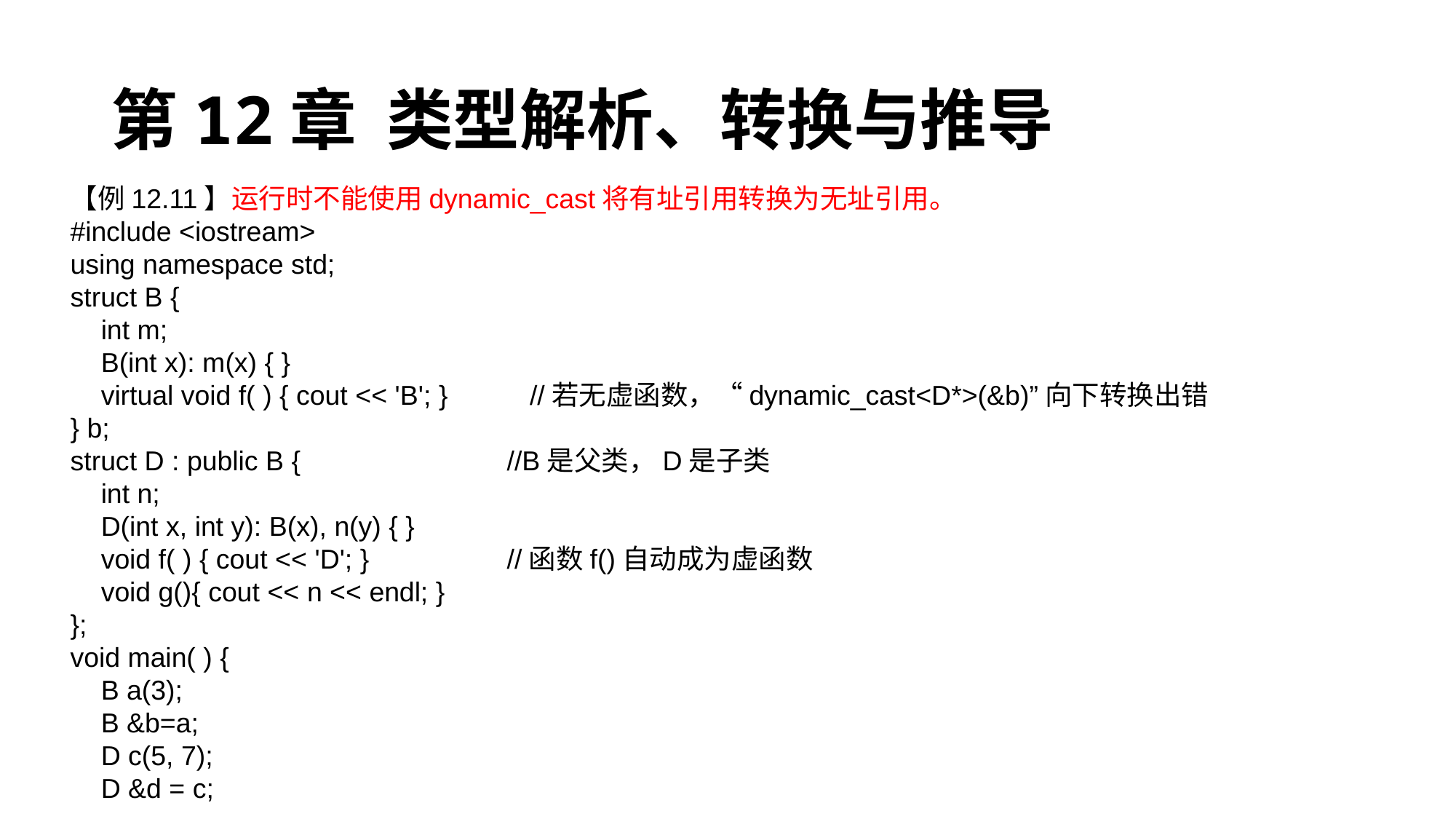

# 第12章  类型解析、转换与推导
【例12.11】运行时不能使用dynamic_cast将有址引用转换为无址引用。
#include <iostream>
using namespace std;
struct B {
    int m;
    B(int x): m(x) { }
    virtual void f( ) { cout << 'B'; }	   //若无虚函数，“dynamic_cast<D*>(&b)”向下转换出错
} b;
struct D : public B { 		//B是父类，D是子类
    int n;
    D(int x, int y): B(x), n(y) { }
    void f( ) { cout << 'D'; }		//函数f()自动成为虚函数
    void g(){ cout << n << endl; }
};
void main( ) {
    B a(3);
    B &b=a;
    D c(5, 7);
    D &d = c;